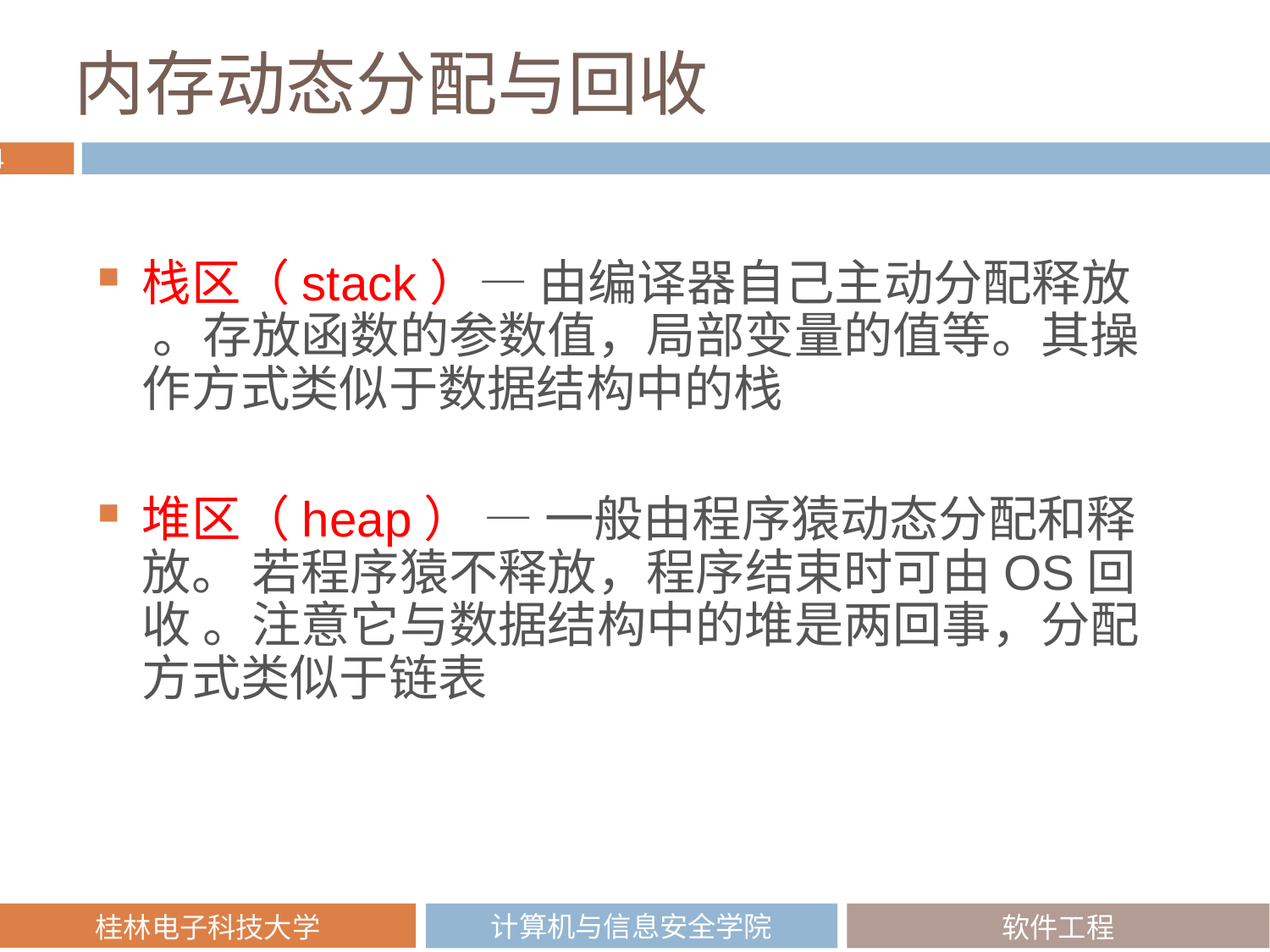

# 内存动态分配与回收

栈区（stack）— 由编译器自己主动分配释放 。存放函数的参数值，局部变量的值等。其操作方式类似于数据结构中的栈

堆区（heap） — 一般由程序猿动态分配和释放。 若程序猿不释放，程序结束时可由OS回收 。注意它与数据结构中的堆是两回事，分配方式类似于链表